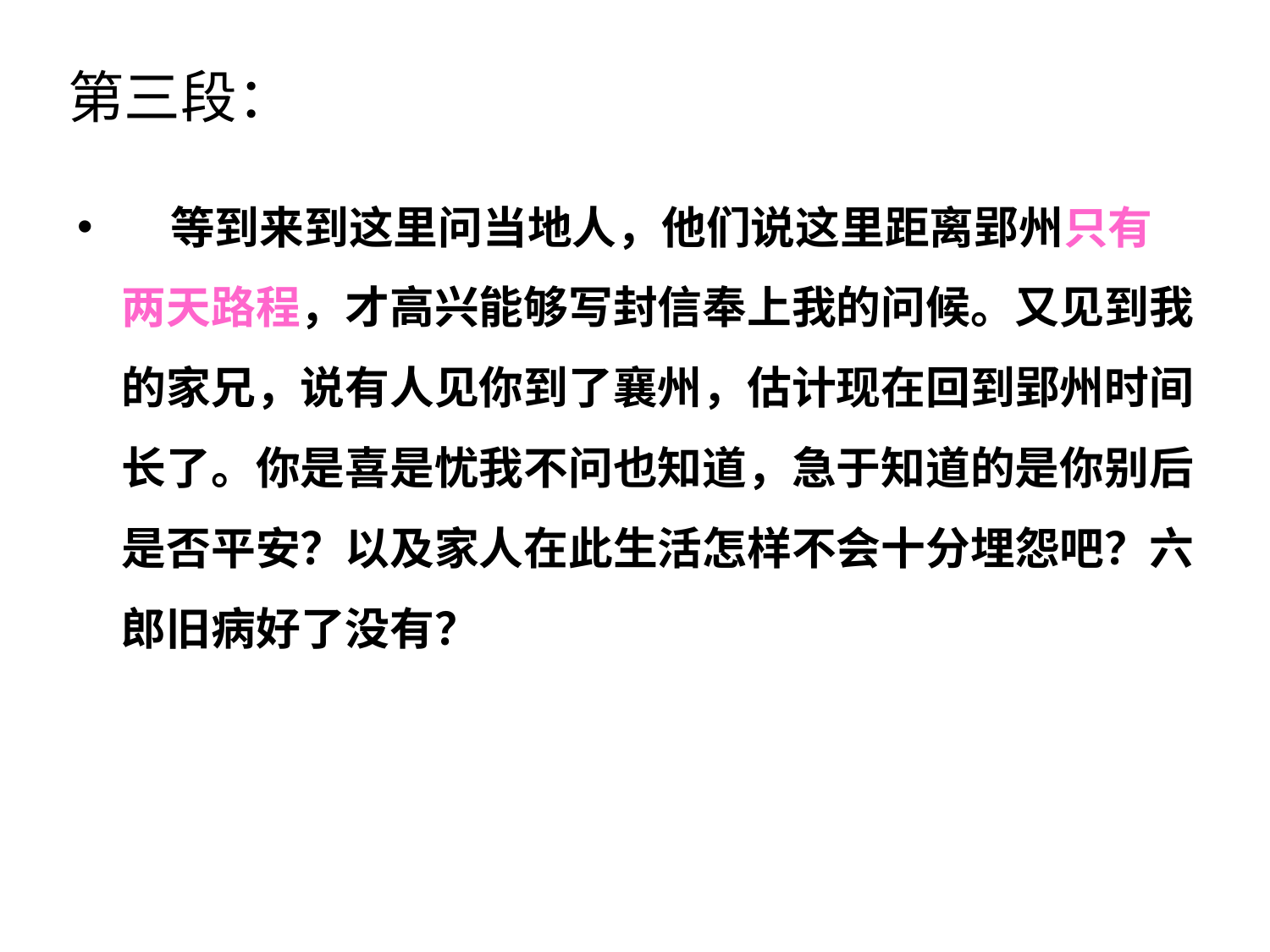

# 第三段：
    等到来到这里问当地人，他们说这里距离郢州只有两天路程，才高兴能够写封信奉上我的问候。又见到我的家兄，说有人见你到了襄州，估计现在回到郢州时间长了。你是喜是忧我不问也知道，急于知道的是你别后是否平安？以及家人在此生活怎样不会十分埋怨吧？六郎旧病好了没有？